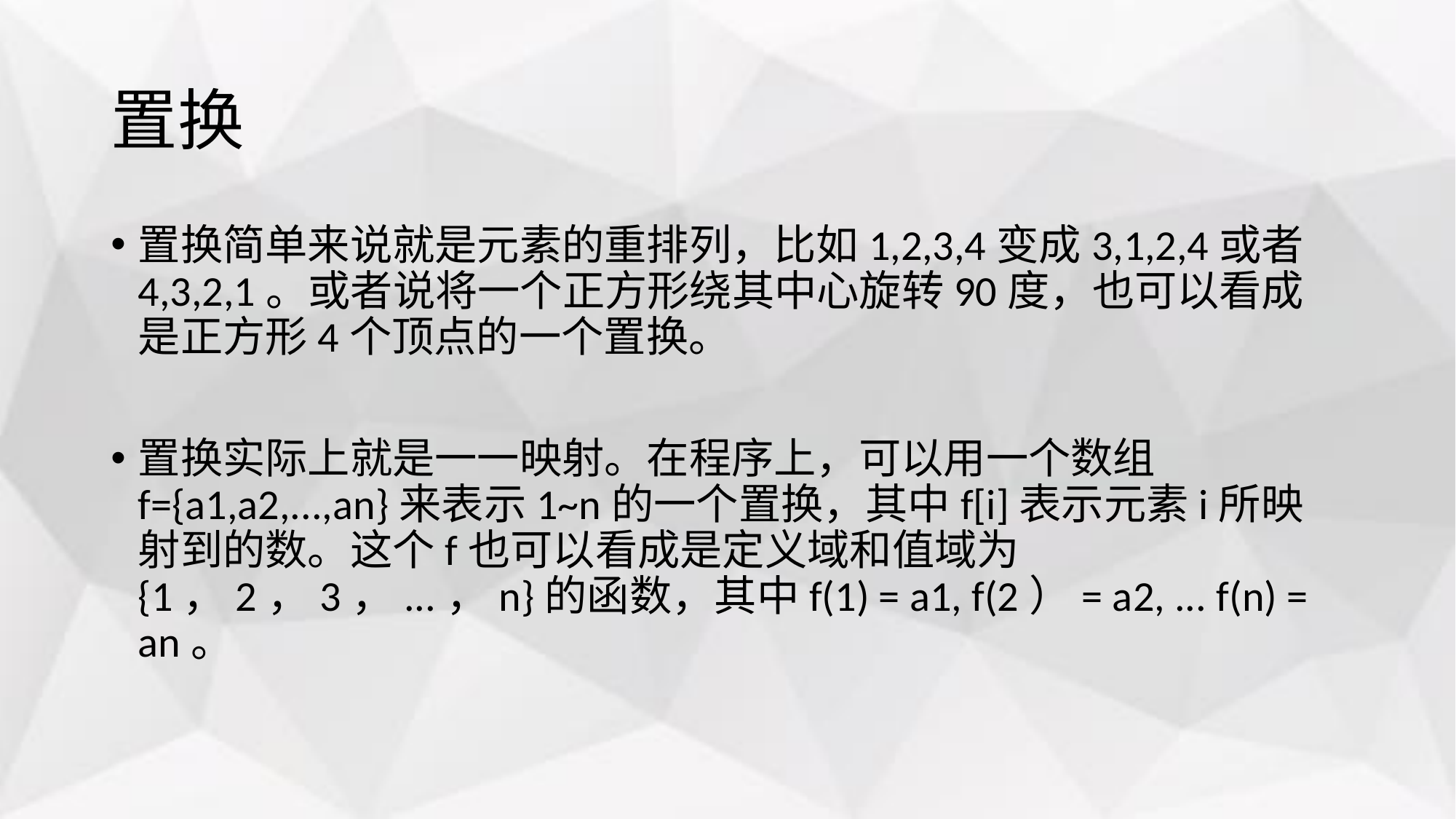

# 置换
置换简单来说就是元素的重排列，比如1,2,3,4变成3,1,2,4或者4,3,2,1。或者说将一个正方形绕其中心旋转90度，也可以看成是正方形4个顶点的一个置换。

置换实际上就是一一映射。在程序上，可以用一个数组f={a1,a2,...,an}来表示1~n的一个置换，其中f[i]表示元素i所映射到的数。这个f也可以看成是定义域和值域为{1，2，3，...，n}的函数，其中f(1) = a1, f(2）= a2, ... f(n) = an。